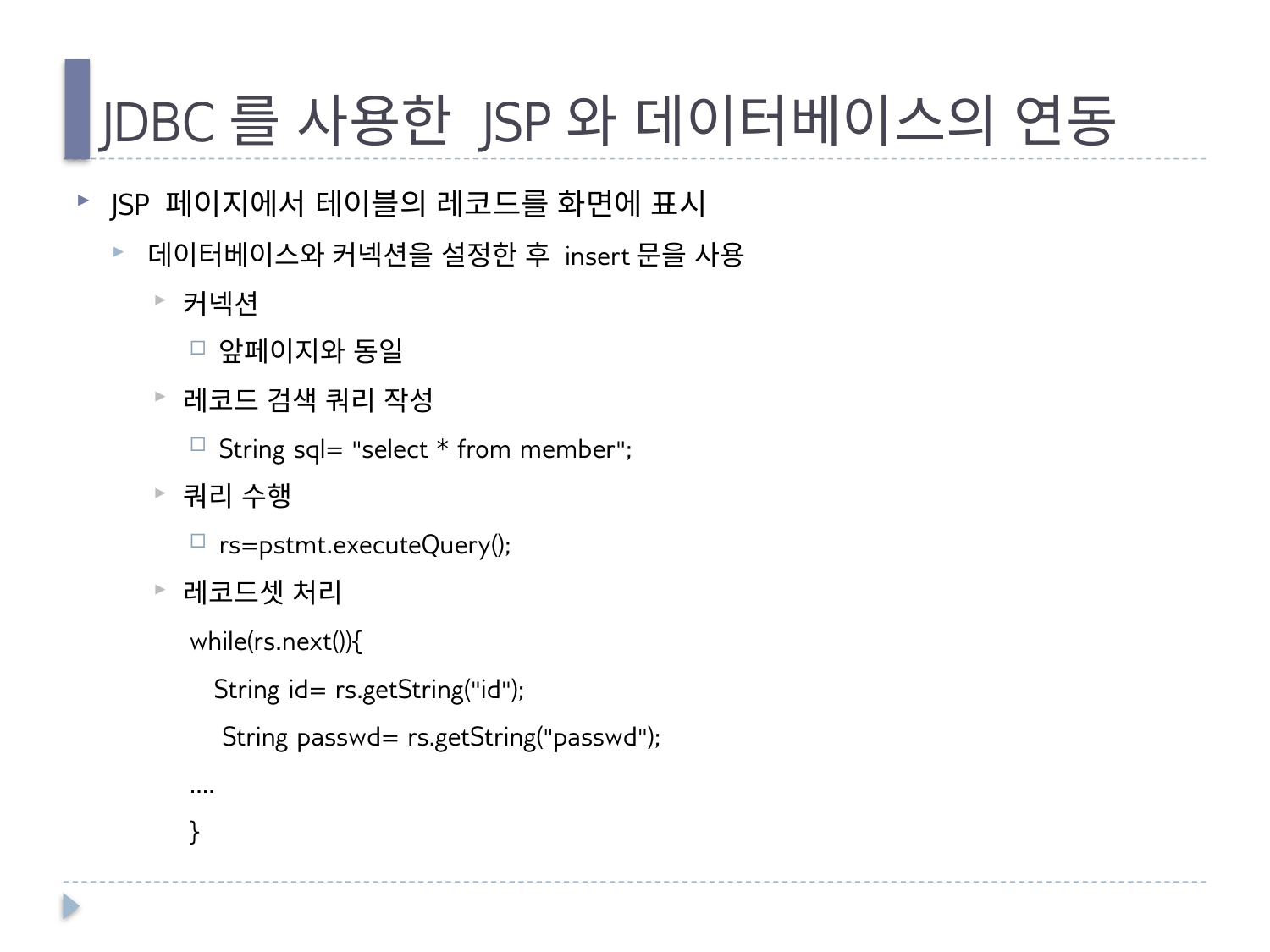

# JDBC를 사용한 JSP와 데이터베이스의 연동
JSP 페이지에서 테이블의 레코드를 화면에 표시
데이터베이스와 커넥션을 설정한 후 insert문을 사용
커넥션
앞페이지와 동일
레코드 검색 쿼리 작성
String sql= "select * from member";
쿼리 수행
rs=pstmt.executeQuery();
레코드셋 처리
while(rs.next()){
	   String id= rs.getString("id");
    String passwd= rs.getString("passwd");
....
}